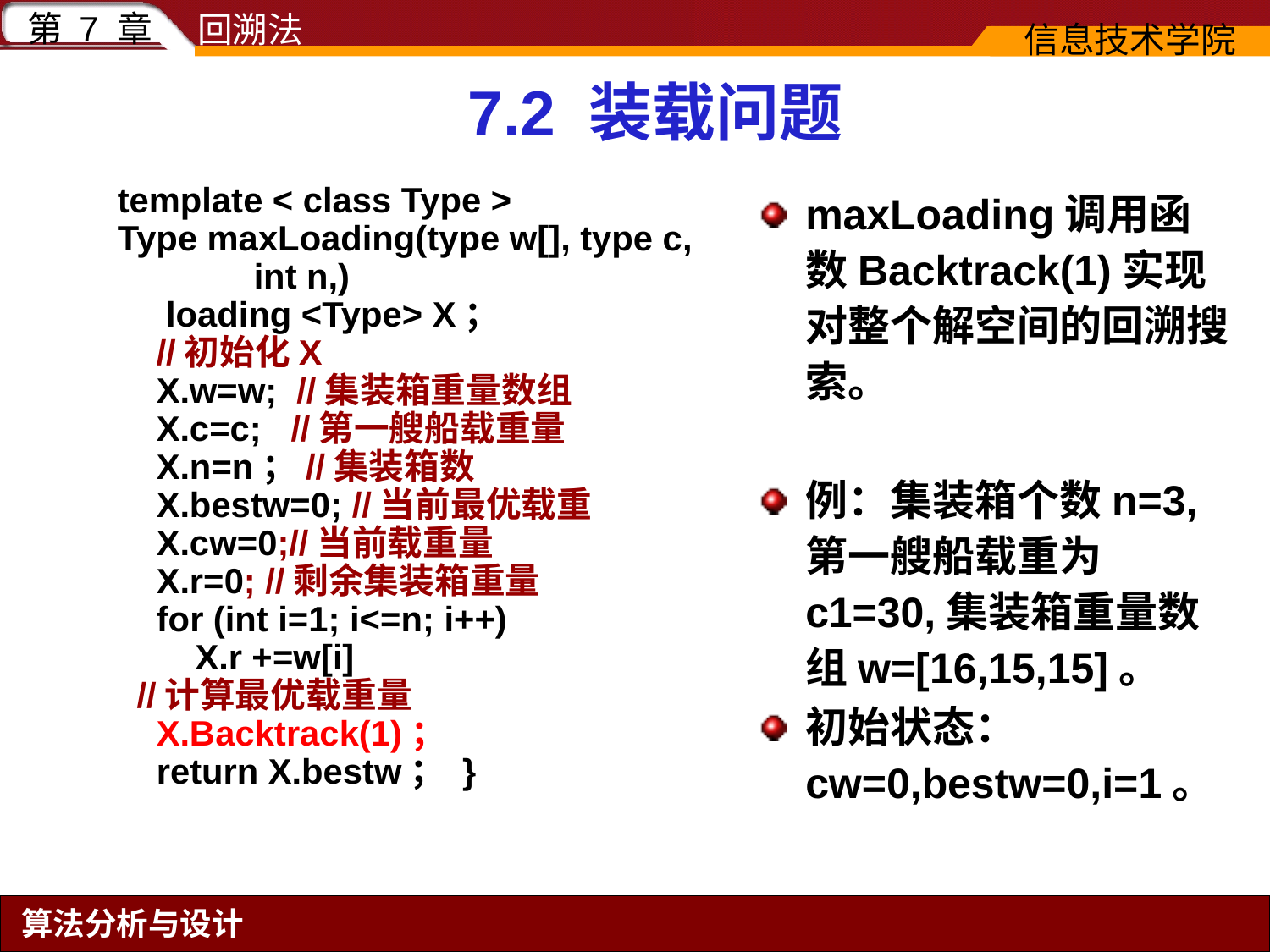

# 7.2 装载问题
template < class Type >
Type maxLoading(type w[], type c,
              int n,)
     loading <Type> X；
    //初始化X
    X.w=w;  //集装箱重量数组
    X.c=c;   //第一艘船载重量
    X.n=n；//集装箱数
    X.bestw=0; //当前最优载重
    X.cw=0;//当前载重量
    X.r=0; //剩余集装箱重量
    for (int i=1; i<=n; i++)
        X.r +=w[i]
  //计算最优载重量
    X.Backtrack(1)；
    return X.bestw； }
maxLoading调用函数Backtrack(1)实现对整个解空间的回溯搜索。

例：集装箱个数n=3, 第一艘船载重为c1=30,集装箱重量数组w=[16,15,15]。
初始状态：cw=0,bestw=0,i=1。